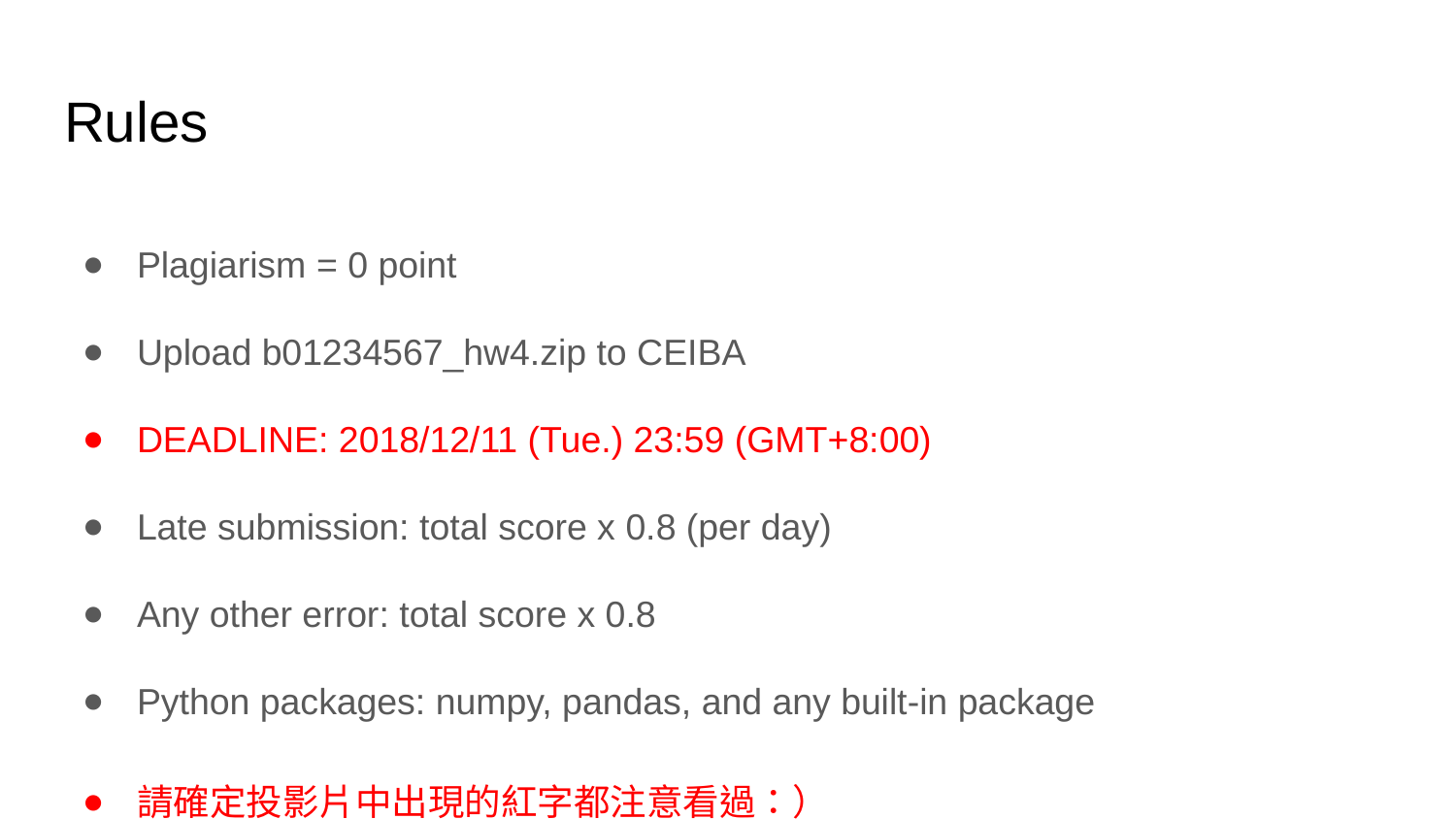

# Rules
Plagiarism = 0 point
Upload b01234567_hw4.zip to CEIBA
DEADLINE: 2018/12/11 (Tue.) 23:59 (GMT+8:00)
Late submission: total score x 0.8 (per day)
Any other error: total score x 0.8
Python packages: numpy, pandas, and any built-in package
請確定投影片中出現的紅字都注意看過：）